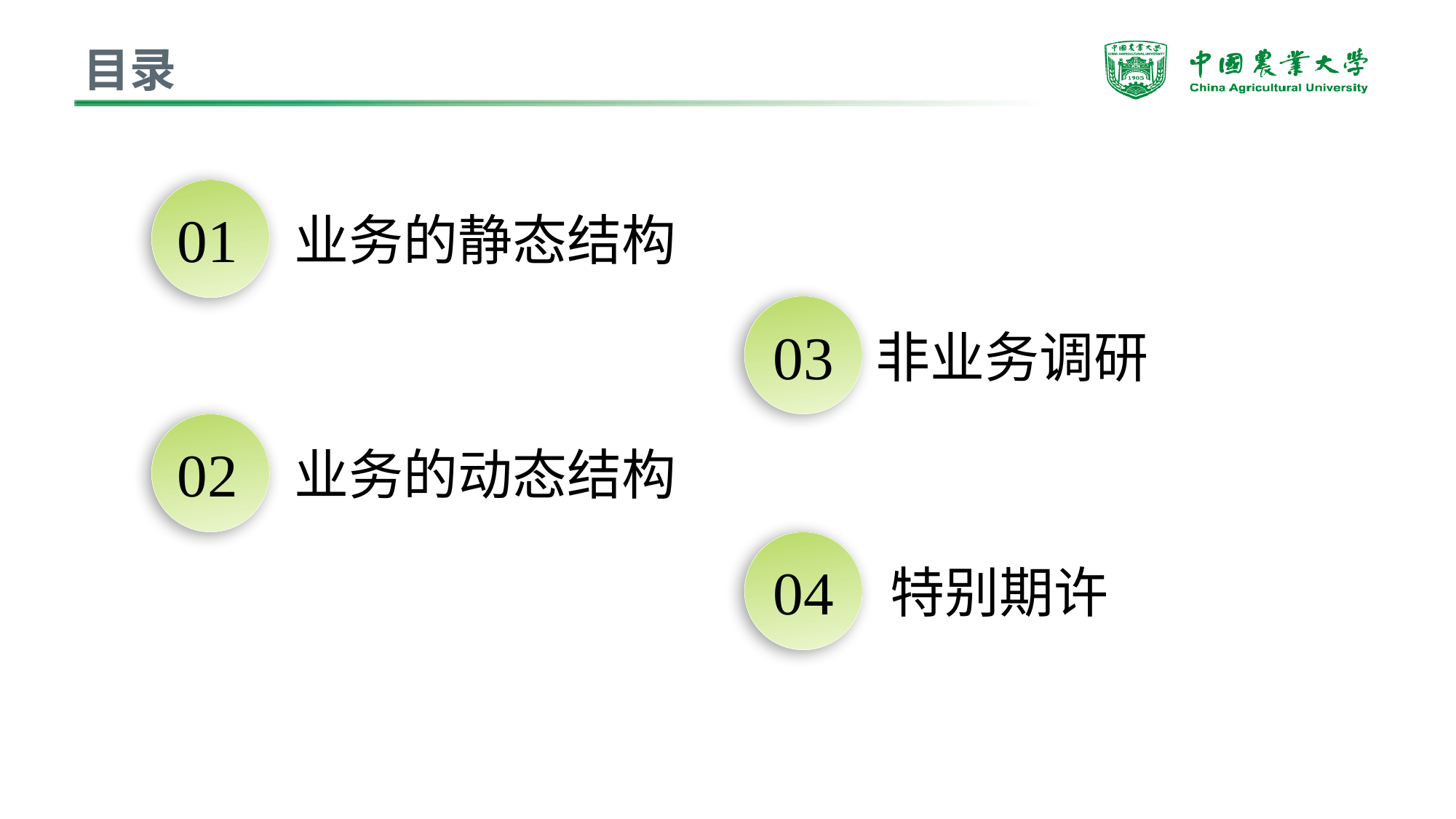

# 目录

01
业务的静态结构

03
非业务调研

02
业务的动态结构

04
特别期许